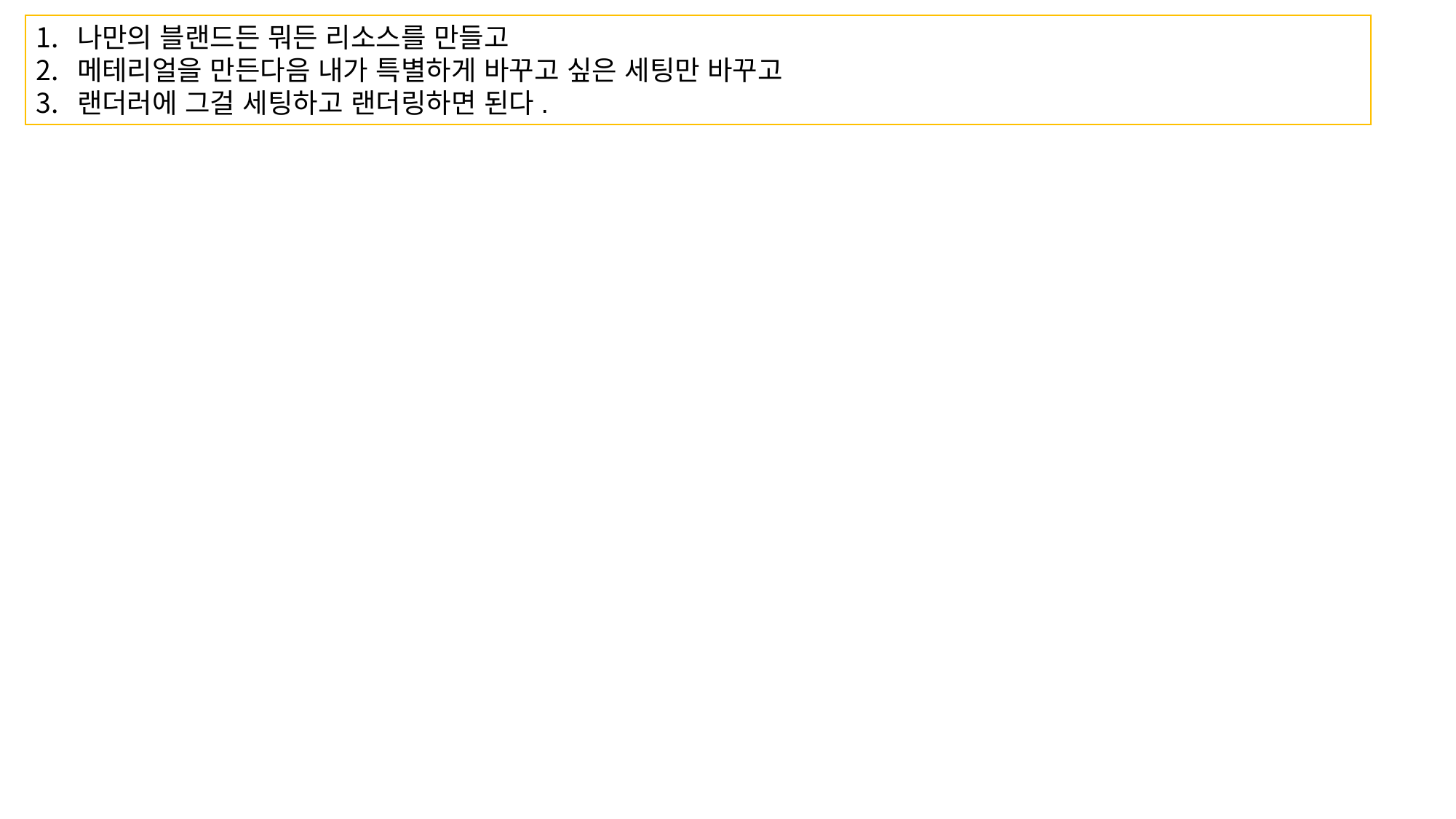

나만의 블랜드든 뭐든 리소스를 만들고
메테리얼을 만든다음 내가 특별하게 바꾸고 싶은 세팅만 바꾸고
랜더러에 그걸 세팅하고 랜더링하면 된다.